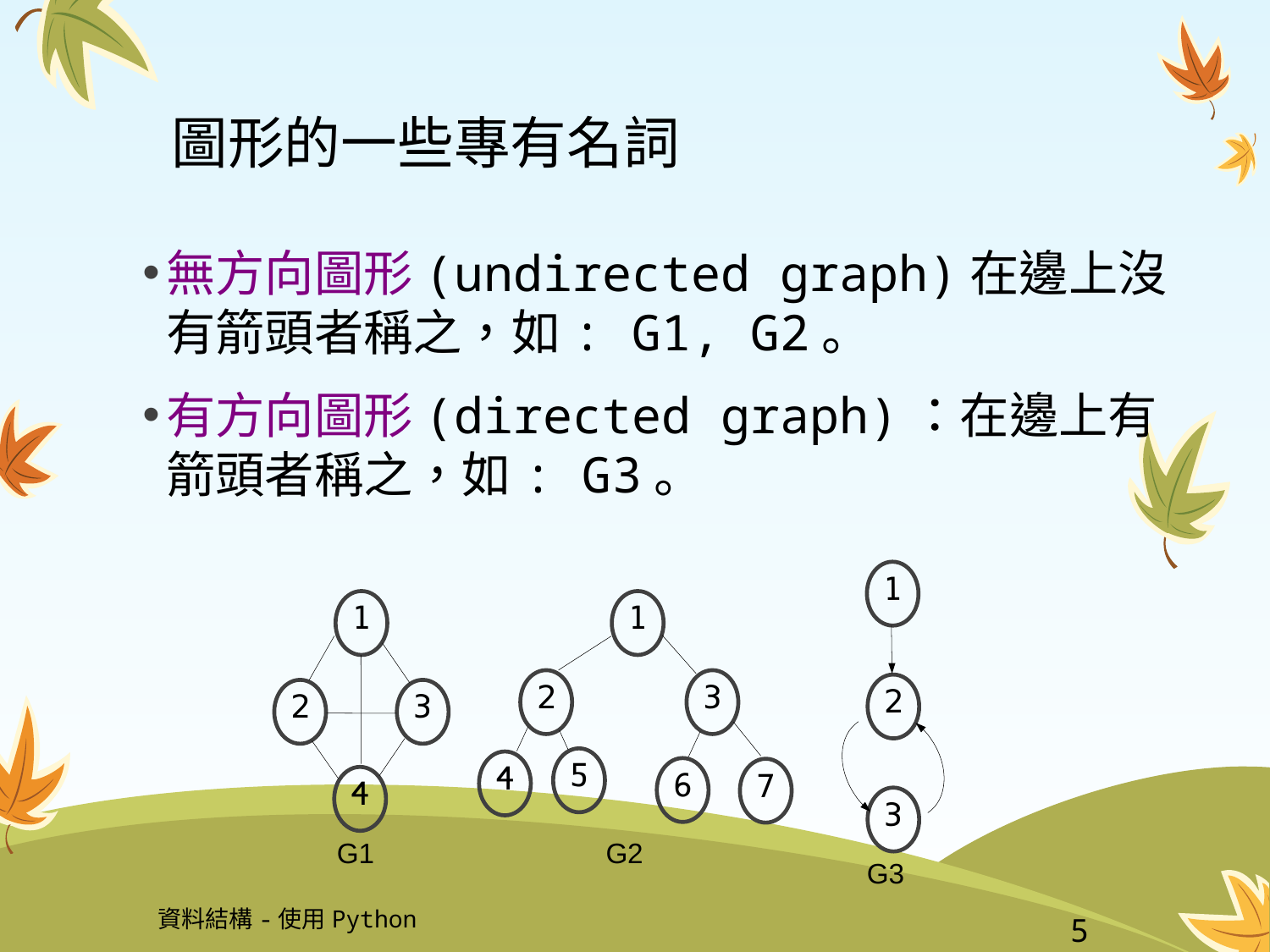

# 圖形的一些專有名詞
無方向圖形(undirected graph)在邊上沒有箭頭者稱之，如: G1, G2。
有方向圖形(directed graph)：在邊上有箭頭者稱之，如: G3。
1
1
1

2
3
2
2
3

5
4
6
7
4
3
G1
G2
G3
資料結構-使用Python
5